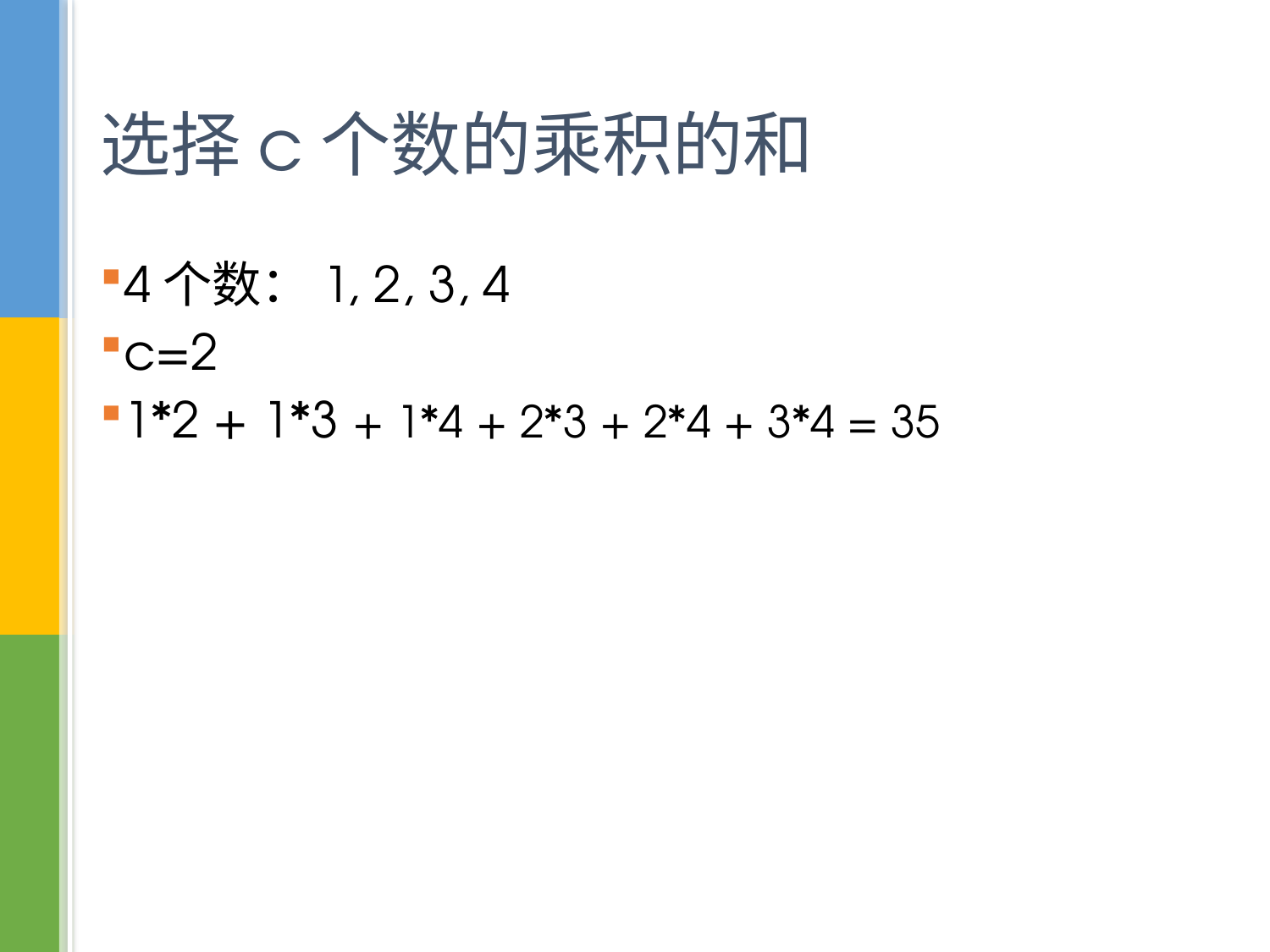

# 选择c个数的乘积的和
4个数：1, 2, 3, 4
c=2
1*2 + 1*3 + 1*4 + 2*3 + 2*4 + 3*4 = 35